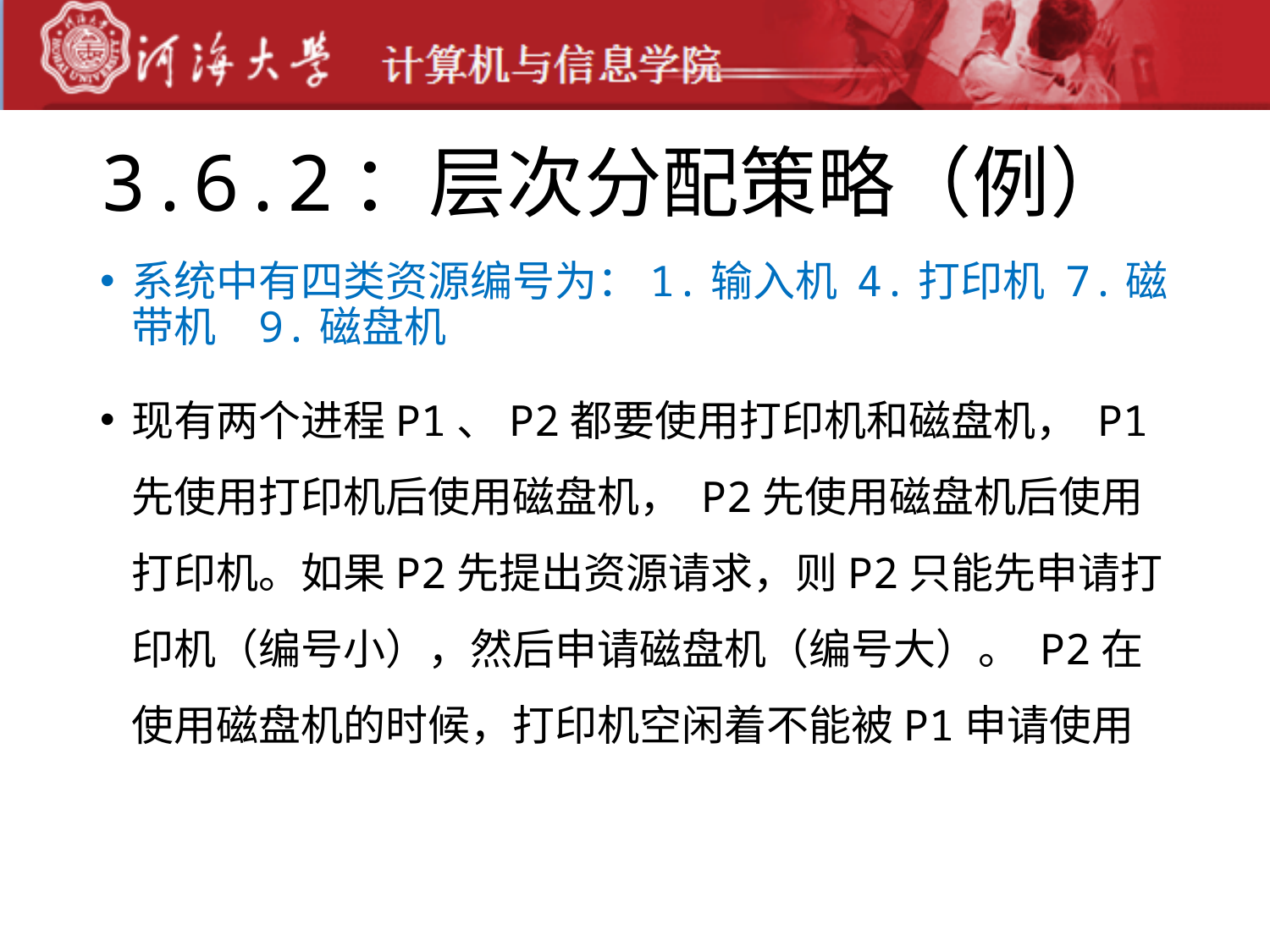

# 3.6.2：层次分配策略（例）
系统中有四类资源编号为：1.输入机 4.打印机 7.磁带机	9.磁盘机
现有两个进程P1、P2都要使用打印机和磁盘机， P1先使用打印机后使用磁盘机， P2先使用磁盘机后使用打印机。如果P2先提出资源请求，则P2只能先申请打印机（编号小），然后申请磁盘机（编号大）。 P2在使用磁盘机的时候，打印机空闲着不能被P1申请使用